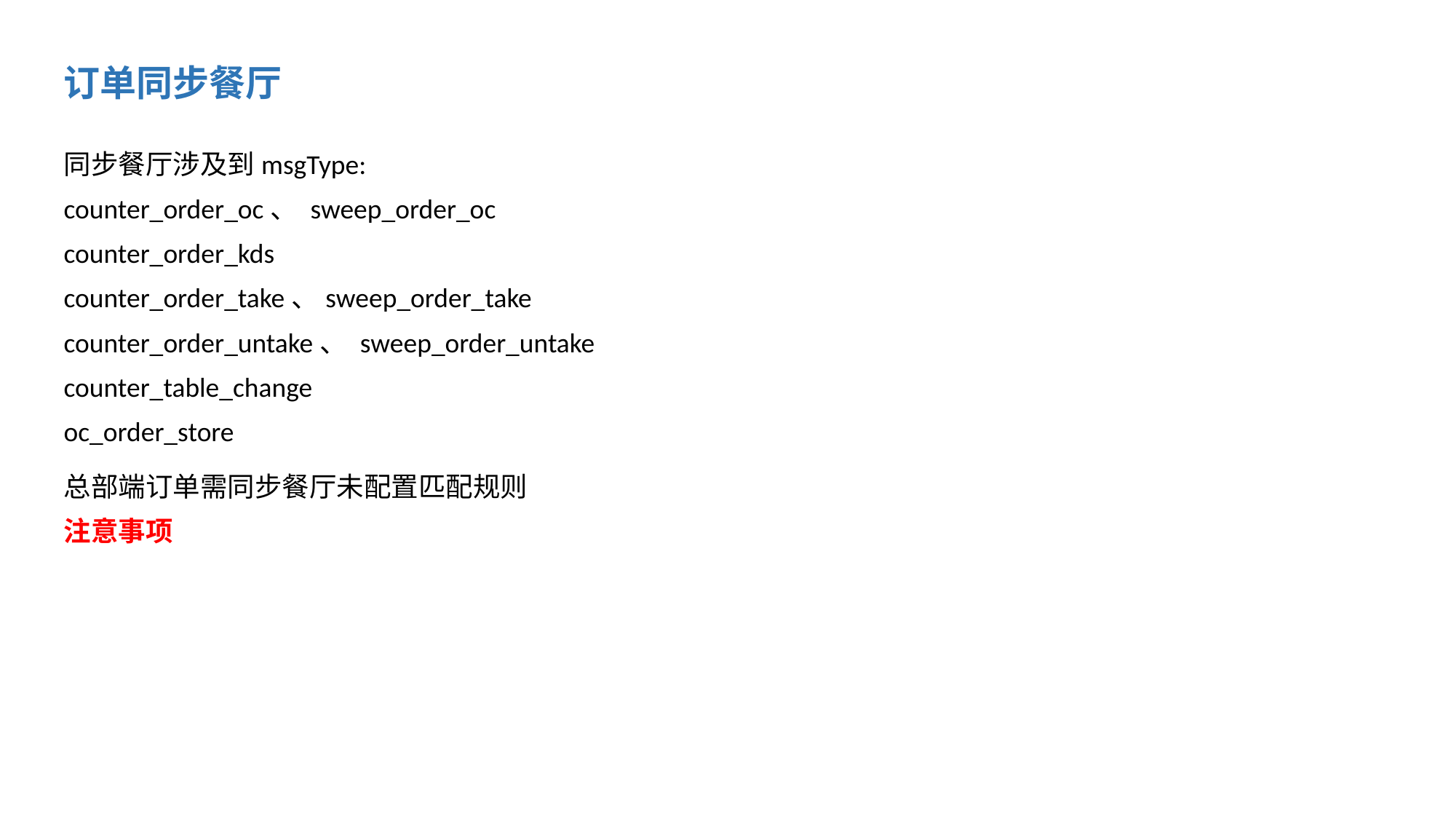

订单同步餐厅
同步餐厅涉及到msgType:
counter_order_oc、 sweep_order_oc
counter_order_kds
counter_order_take、sweep_order_take
counter_order_untake、 sweep_order_untake
counter_table_change
oc_order_store
总部端订单需同步餐厅未配置匹配规则
注意事项